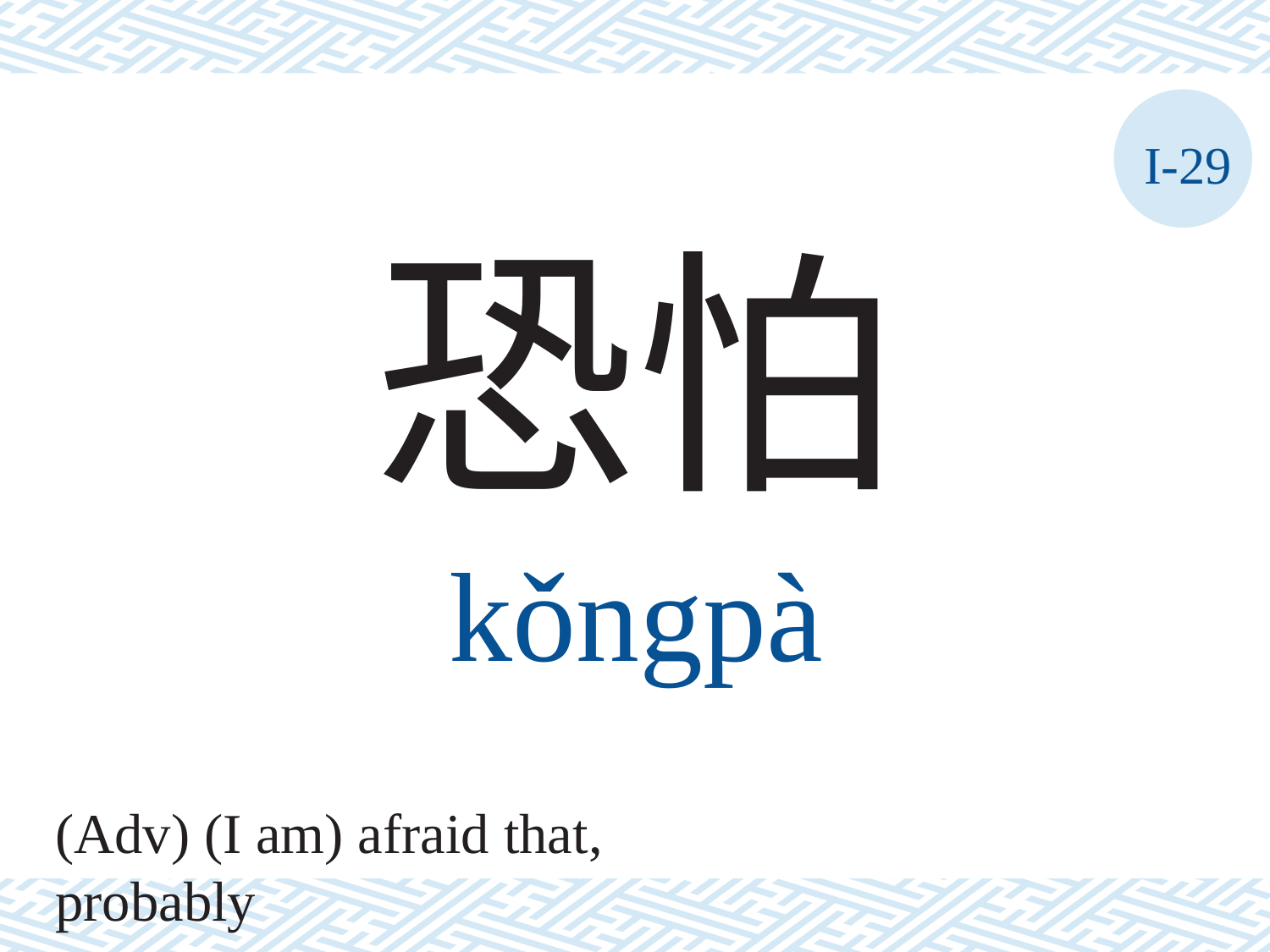

I-29
恐怕
kǒngpà
(Adv) (I am) afraid that, probably